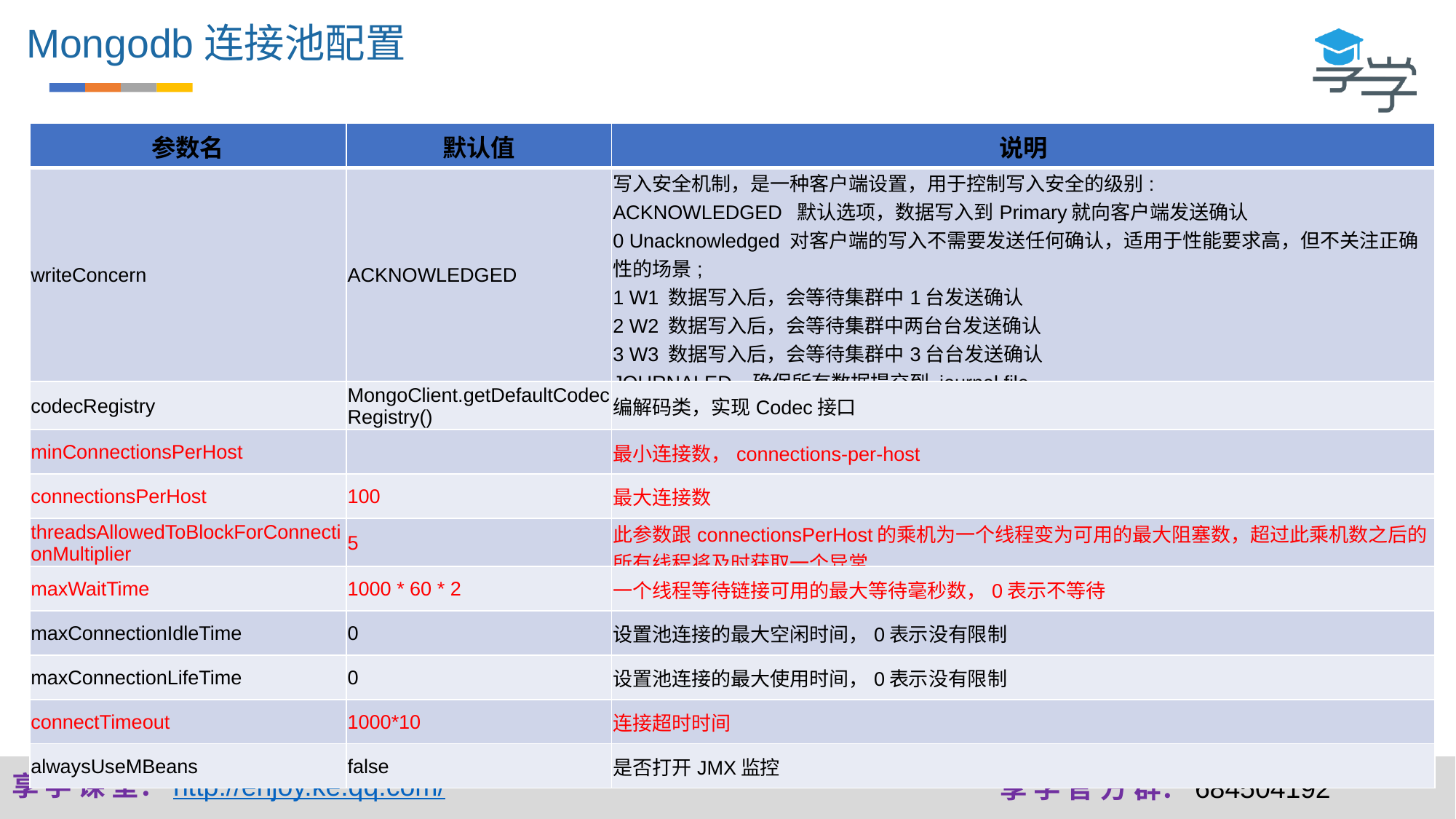

Mongodb连接池配置

| 参数名 | 默认值 | 说明 |
| --- | --- | --- |
| writeConcern | ACKNOWLEDGED | 写入安全机制，是一种客户端设置，用于控制写入安全的级别: ACKNOWLEDGED 默认选项，数据写入到Primary就向客户端发送确认 0 Unacknowledged 对客户端的写入不需要发送任何确认，适用于性能要求高，但不关注正确性的场景; 1 W1 数据写入后，会等待集群中1台发送确认 2 W2 数据写入后，会等待集群中两台台发送确认 3 W3 数据写入后，会等待集群中3台台发送确认 JOURNALED 确保所有数据提交到 journal file MAJORITY 等待集群中大多数服务器提交后确认； |
| codecRegistry | MongoClient.getDefaultCodecRegistry() | 编解码类，实现Codec接口 |
| minConnectionsPerHost |  | 最小连接数，connections-per-host |
| connectionsPerHost | 100 | 最大连接数 |
| threadsAllowedToBlockForConnectionMultiplier | 5 | 此参数跟connectionsPerHost的乘机为一个线程变为可用的最大阻塞数，超过此乘机数之后的所有线程将及时获取一个异常 |
| maxWaitTime | 1000 \* 60 \* 2 | 一个线程等待链接可用的最大等待毫秒数，0表示不等待 |
| maxConnectionIdleTime | 0 | 设置池连接的最大空闲时间，0表示没有限制 |
| maxConnectionLifeTime | 0 | 设置池连接的最大使用时间，0表示没有限制 |
| connectTimeout | 1000\*10 | 连接超时时间 |
| alwaysUseMBeans | false | 是否打开JMX监控 |